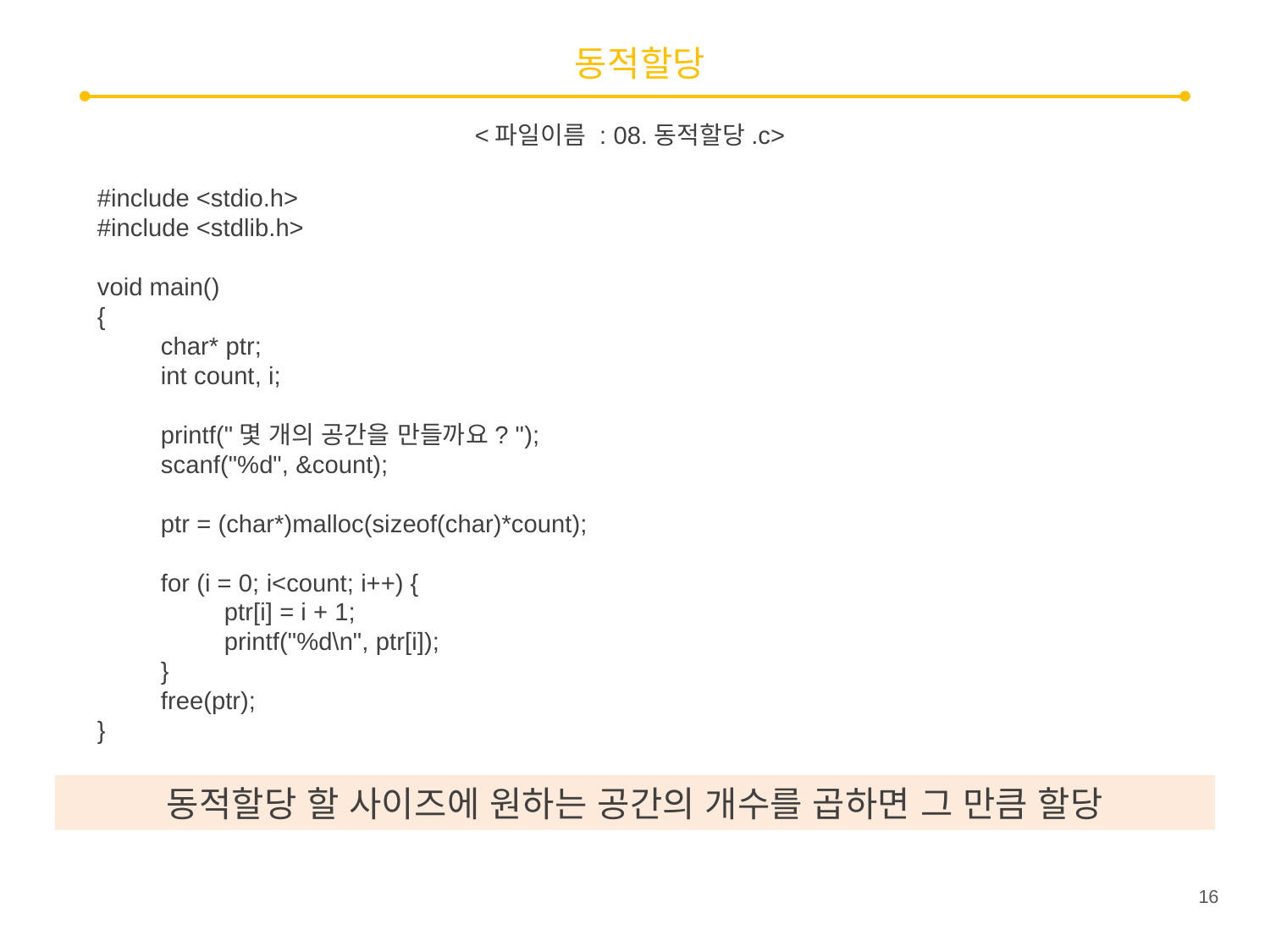

# 동적할당
<파일이름 : 08.동적할당.c>
#include <stdio.h>
#include <stdlib.h>

void main()
{
char* ptr;
int count, i;

printf("몇 개의 공간을 만들까요? ");
scanf("%d", &count);

ptr = (char*)malloc(sizeof(char)*count);

for (i = 0; i<count; i++) {
ptr[i] = i + 1;
printf("%d\n", ptr[i]);
}
free(ptr);
}
동적할당 할 사이즈에 원하는 공간의 개수를 곱하면 그 만큼 할당